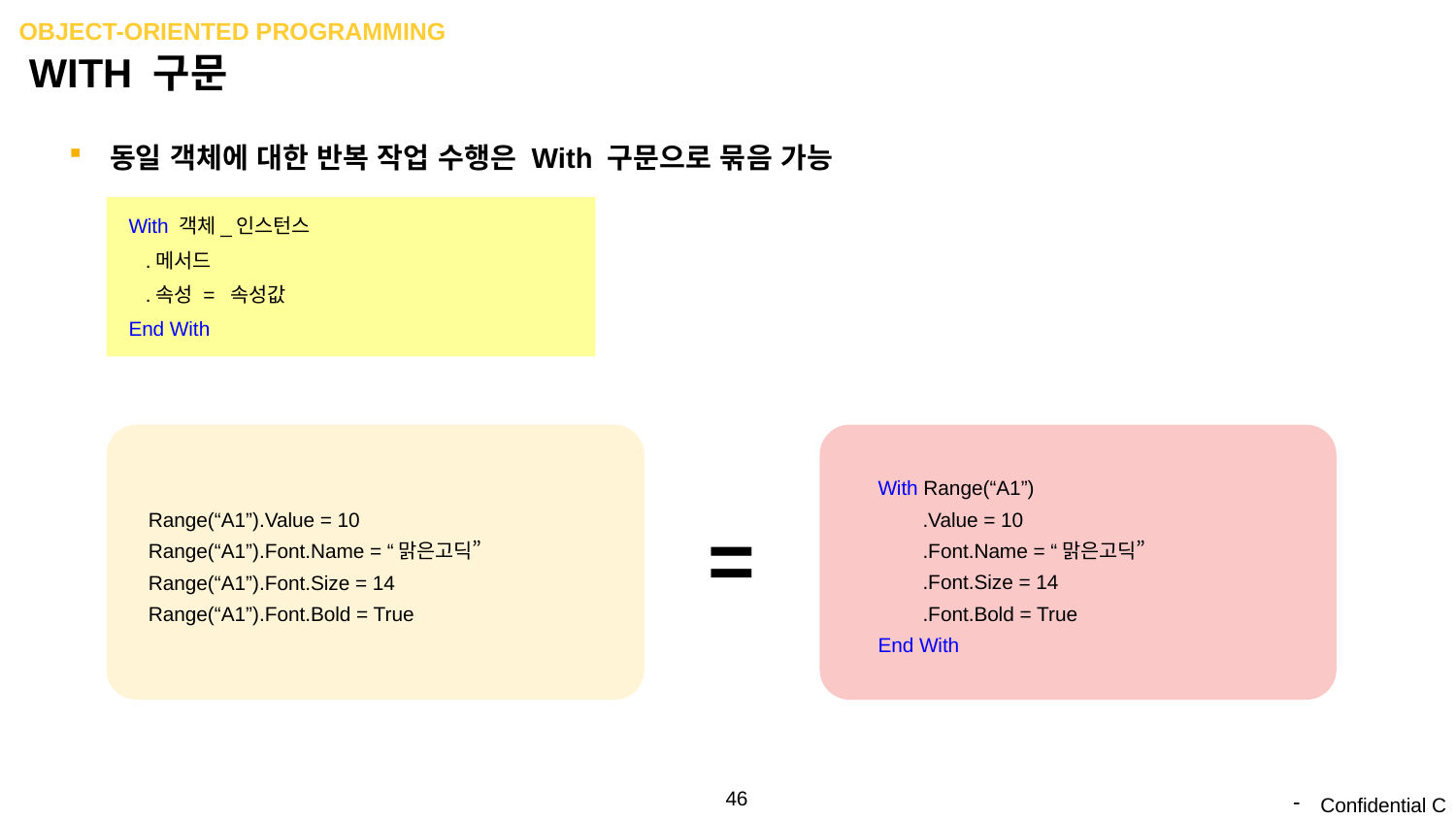

Object-Oriented Programming
# With 구문
동일 객체에 대한 반복 작업 수행은 With 구문으로 묶음 가능
    With 객체_인스턴스
       .메서드
       .속성 =  속성값
    End With

With Range(“A1”)
        .Value = 10
        .Font.Name = “맑은고딕”
        .Font.Size = 14
        .Font.Bold = True
End With
 Range(“A1”).Value = 10
 Range(“A1”).Font.Name = “맑은고딕”
 Range(“A1”).Font.Size = 14
 Range(“A1”).Font.Bold = True
=